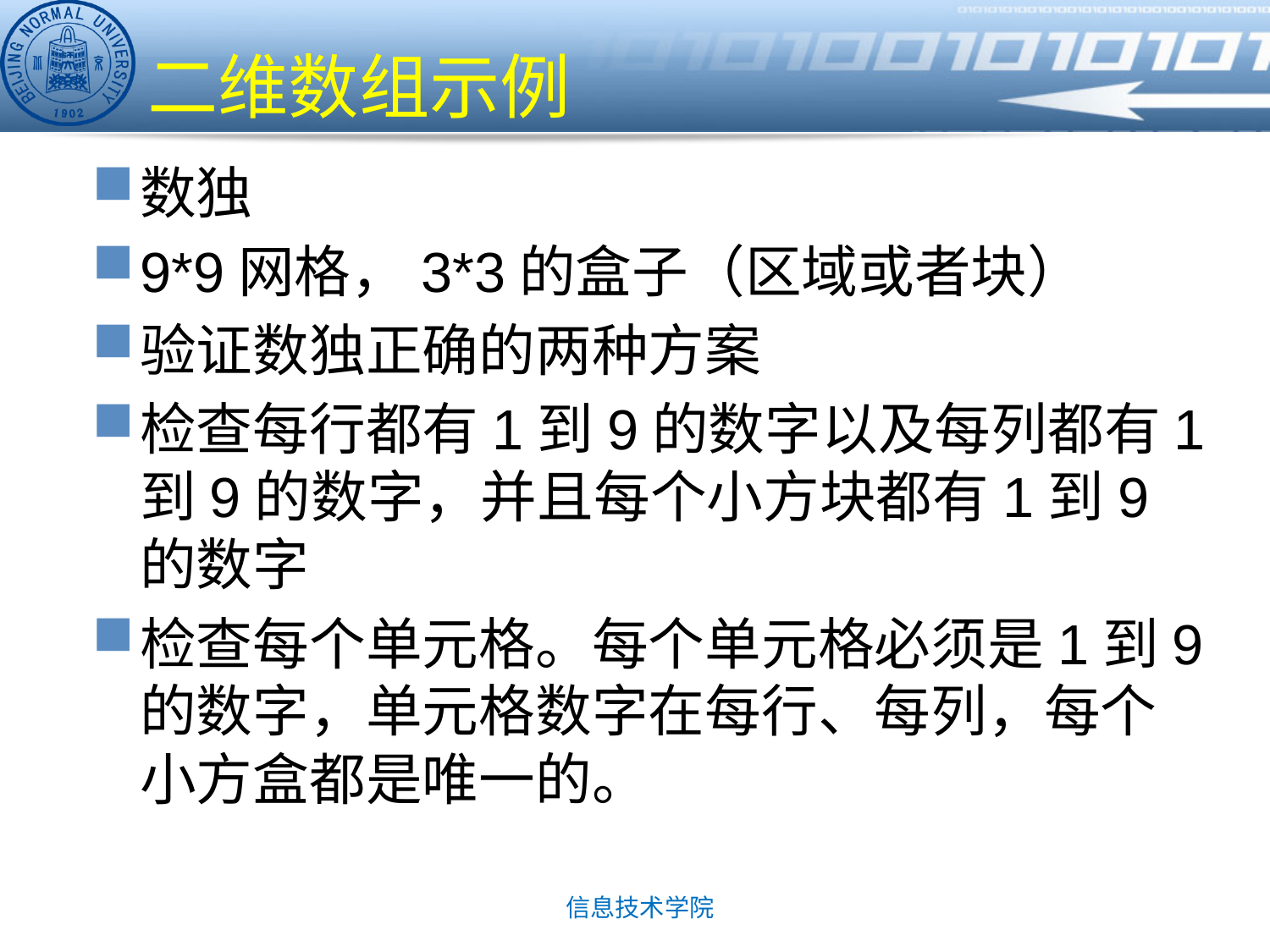

# 二维数组示例
数独
9*9网格，3*3的盒子（区域或者块）
验证数独正确的两种方案
检查每行都有1到9的数字以及每列都有1到9的数字，并且每个小方块都有1到9的数字
检查每个单元格。每个单元格必须是1到9的数字，单元格数字在每行、每列，每个小方盒都是唯一的。

40